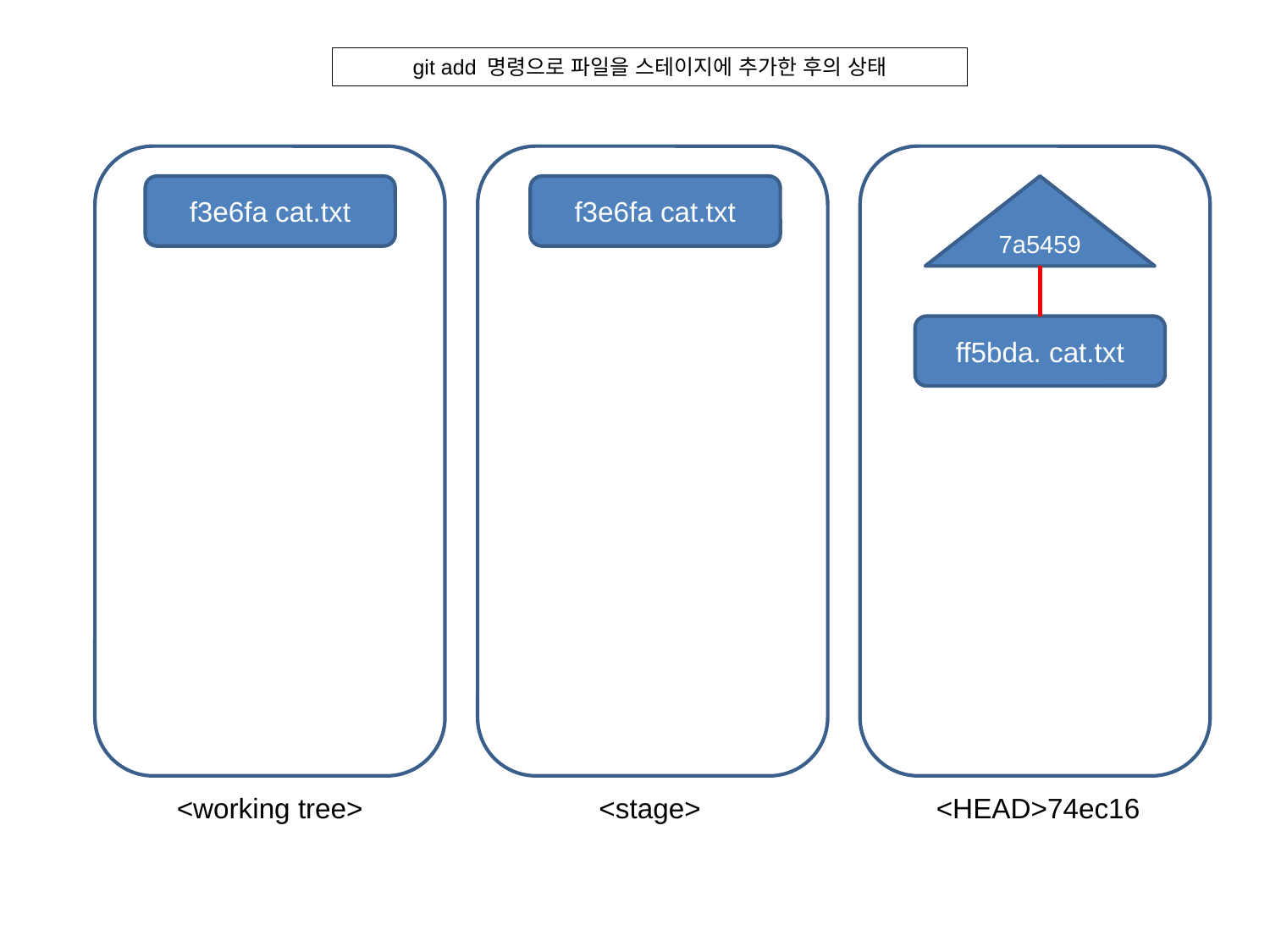

git add 명령으로 파일을 스테이지에 추가한 후의 상태

f3e6fa cat.txt
f3e6fa cat.txt
7a5459
ff5bda. cat.txt
<working tree>
<stage>
<HEAD>74ec16